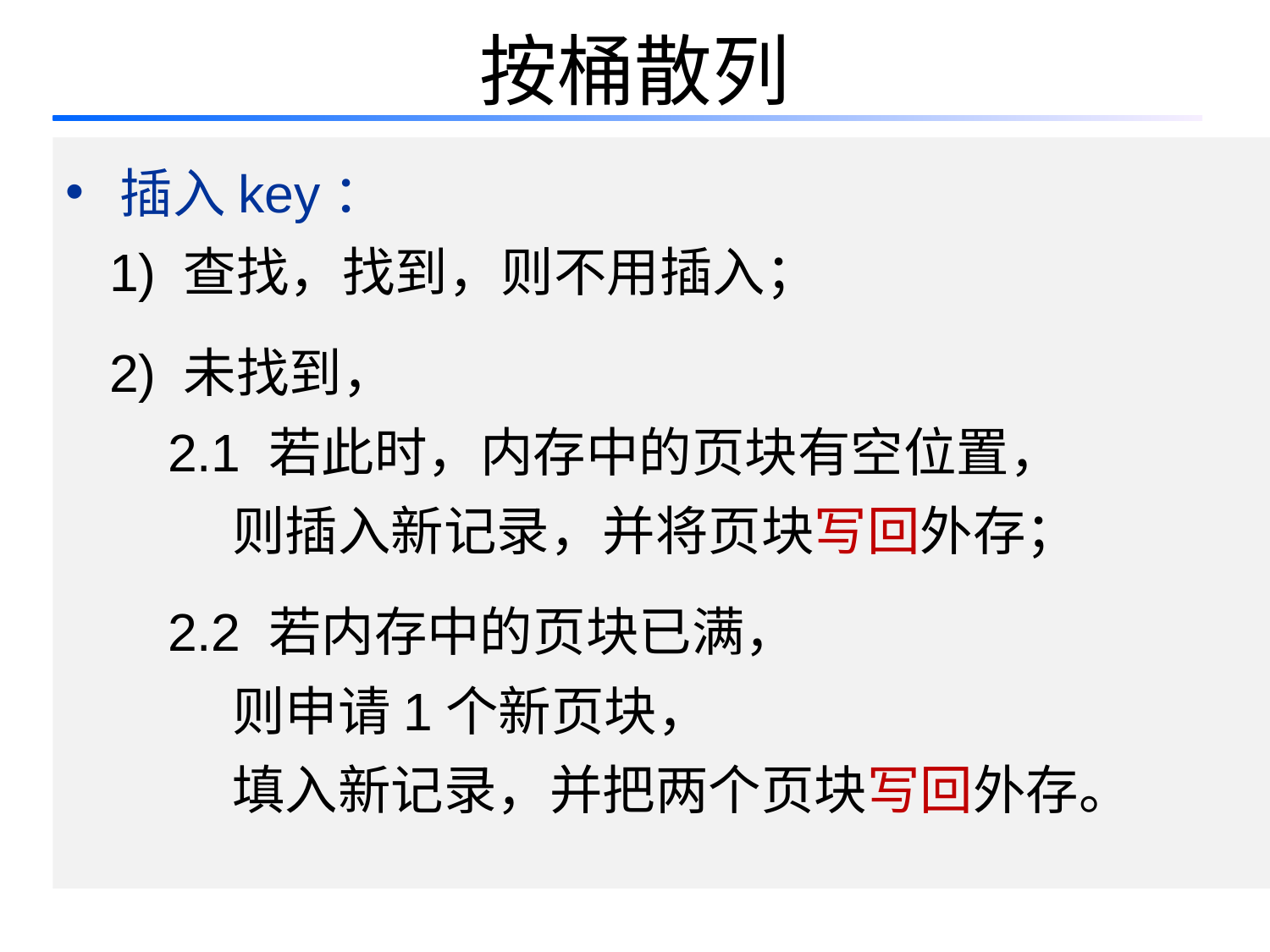

# 按桶散列

 插入key：
   1) 查找，找到，则不用插入；
   2) 未找到，
       2.1 若此时，内存中的页块有空位置，
             则插入新记录，并将页块写回外存；
       2.2 若内存中的页块已满，
             则申请1个新页块，
             填入新记录，并把两个页块写回外存。